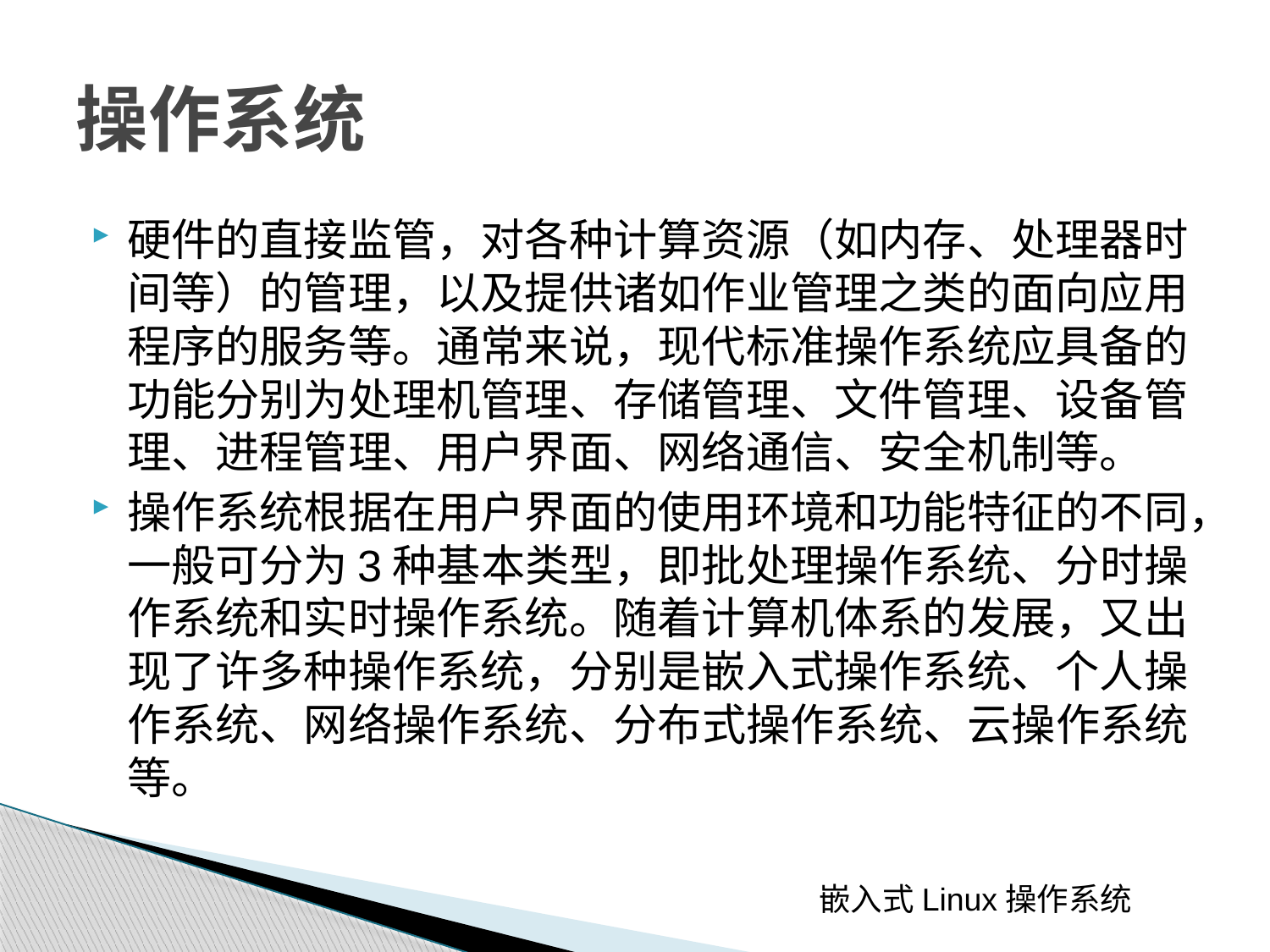

# 操作系统
硬件的直接监管，对各种计算资源（如内存、处理器时间等）的管理，以及提供诸如作业管理之类的面向应用程序的服务等。通常来说，现代标准操作系统应具备的功能分别为处理机管理、存储管理、文件管理、设备管理、进程管理、用户界面、网络通信、安全机制等。
操作系统根据在用户界面的使用环境和功能特征的不同，一般可分为3种基本类型，即批处理操作系统、分时操作系统和实时操作系统。随着计算机体系的发展，又出现了许多种操作系统，分别是嵌入式操作系统、个人操作系统、网络操作系统、分布式操作系统、云操作系统等。

         嵌入式Linux操作系统